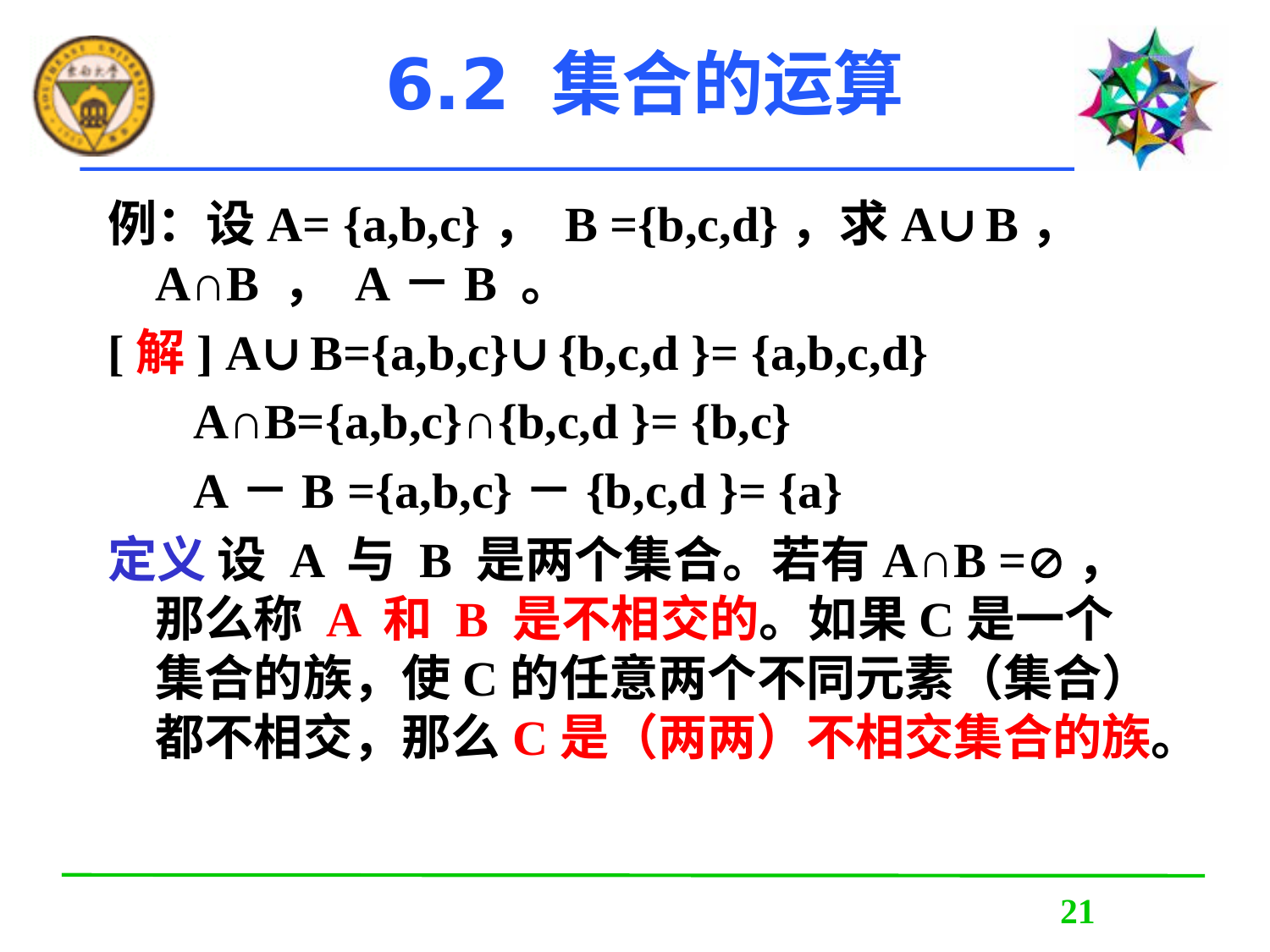

# 6.2 集合的运算
例：设A= {a,b,c}， B ={b,c,d}，求A∪B， A∩B ， A－B 。
[解] A∪B={a,b,c}∪{b,c,d }= {a,b,c,d}
       A∩B={a,b,c}∩{b,c,d }= {b,c}
       A－B ={a,b,c}－{b,c,d }= {a}
定义 设 A 与 B 是两个集合。若有A∩B =∅，那么称 A 和 B 是不相交的。如果C是一个集合的族，使C的任意两个不同元素（集合）都不相交，那么C是（两两）不相交集合的族。